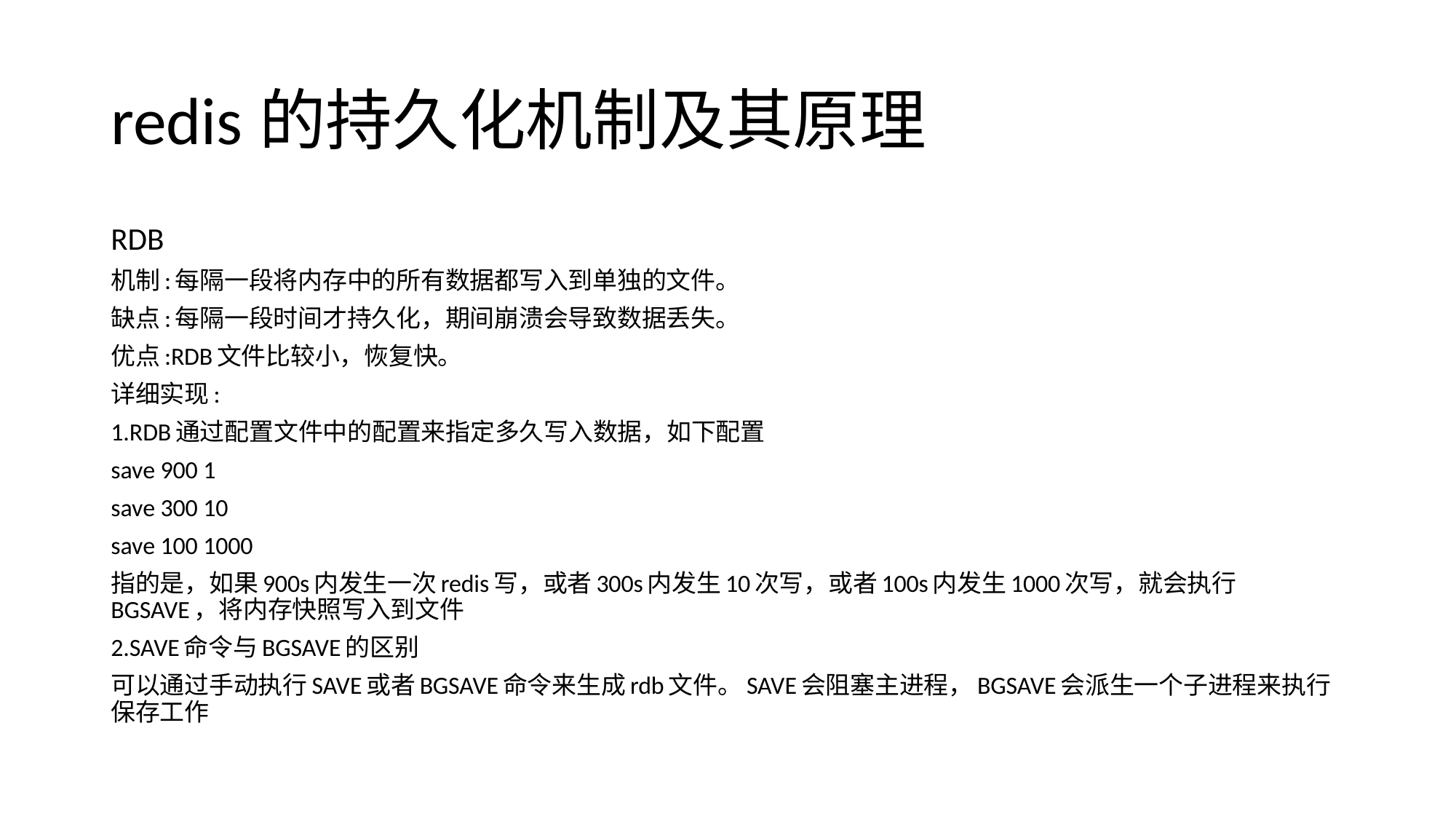

# redis的持久化机制及其原理
RDB
机制:每隔一段将内存中的所有数据都写入到单独的文件。
缺点:每隔一段时间才持久化，期间崩溃会导致数据丢失。
优点:RDB文件比较小，恢复快。
详细实现:
1.RDB通过配置文件中的配置来指定多久写入数据，如下配置
save 900 1
save 300 10
save 100 1000
指的是，如果900s内发生一次redis写，或者300s内发生10次写，或者100s内发生1000次写，就会执行BGSAVE，将内存快照写入到文件
2.SAVE命令与BGSAVE的区别
可以通过手动执行SAVE或者BGSAVE命令来生成rdb文件。SAVE会阻塞主进程，BGSAVE会派生一个子进程来执行保存工作